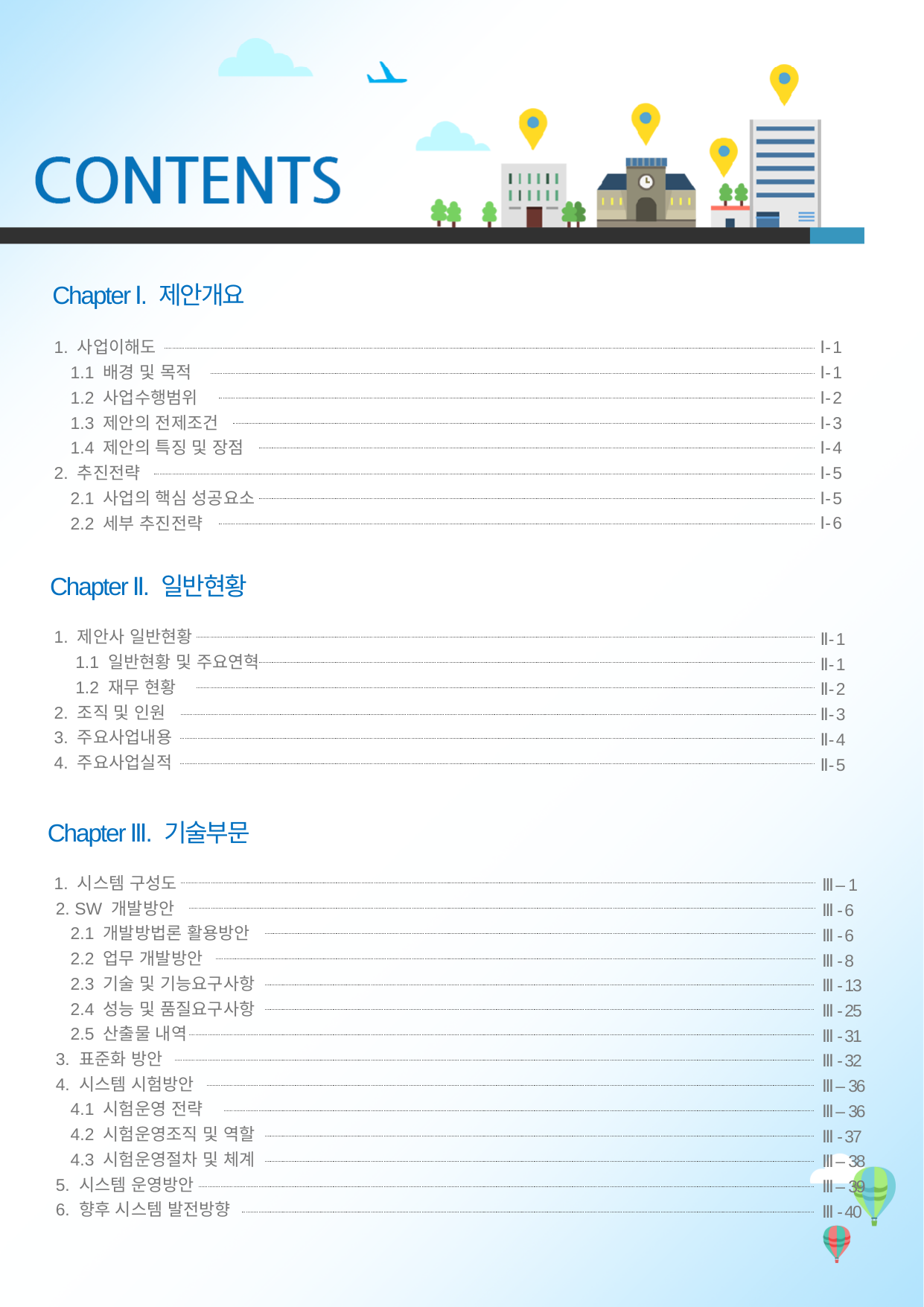

Chapter Ⅰ. 제안개요
Ⅰ- 1
Ⅰ- 1
Ⅰ- 2
Ⅰ- 3
Ⅰ- 4
Ⅰ- 5
Ⅰ- 5
Ⅰ- 6
1. 사업이해도
1.1 배경 및 목적
1.2 사업수행범위
1.3 제안의 전제조건
1.4 제안의 특징 및 장점
2. 추진전략
2.1 사업의 핵심 성공요소
2.2 세부 추진전략
Chapter Ⅱ. 일반현황
1. 제안사 일반현황
 1.1 일반현황 및 주요연혁
 1.2 재무 현황
2. 조직 및 인원
3. 주요사업내용
4. 주요사업실적
Ⅱ- 1
Ⅱ- 1
Ⅱ- 2
Ⅱ- 3
Ⅱ- 4
Ⅱ- 5
Chapter Ⅲ. 기술부문
1. 시스템 구성도
2. SW 개발방안
2.1 개발방법론 활용방안
2.2 업무 개발방안
2.3 기술 및 기능요구사항
2.4 성능 및 품질요구사항
2.5 산출물 내역
3. 표준화 방안
4. 시스템 시험방안
4.1 시험운영 전략
4.2 시험운영조직 및 역할
4.3 시험운영절차 및 체계
5. 시스템 운영방안
6. 향후 시스템 발전방향
Ⅲ – 1
Ⅲ - 6
Ⅲ - 6
Ⅲ - 8
Ⅲ - 13
Ⅲ - 25
Ⅲ - 31
Ⅲ - 32
Ⅲ – 36
Ⅲ – 36
Ⅲ - 37
Ⅲ – 38
Ⅲ – 39
Ⅲ - 40